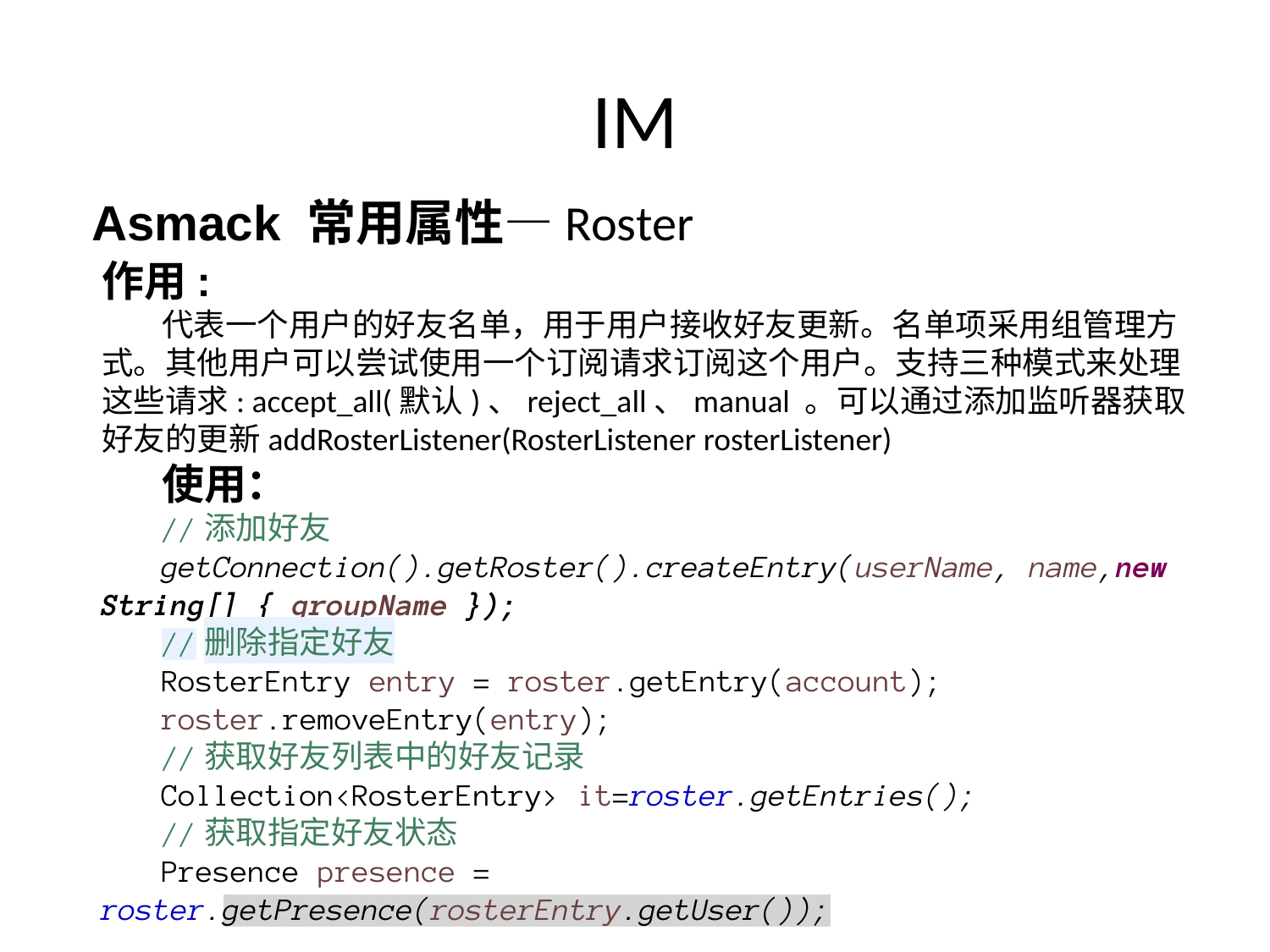

# IM
Asmack 常用属性—Roster
作用:
代表一个用户的好友名单，用于用户接收好友更新。名单项采用组管理方式。其他用户可以尝试使用一个订阅请求订阅这个用户。支持三种模式来处理这些请求: accept_all(默认)、reject_all、manual 。可以通过添加监听器获取好友的更新addRosterListener(RosterListener rosterListener)
使用：
//添加好友
getConnection().getRoster().createEntry(userName, name,new String[] { groupName });
//删除指定好友
RosterEntry entry = roster.getEntry(account);
roster.removeEntry(entry);
//获取好友列表中的好友记录
Collection<RosterEntry> it=roster.getEntries();
//获取指定好友状态
Presence presence = 			roster.getPresence(rosterEntry.getUser());